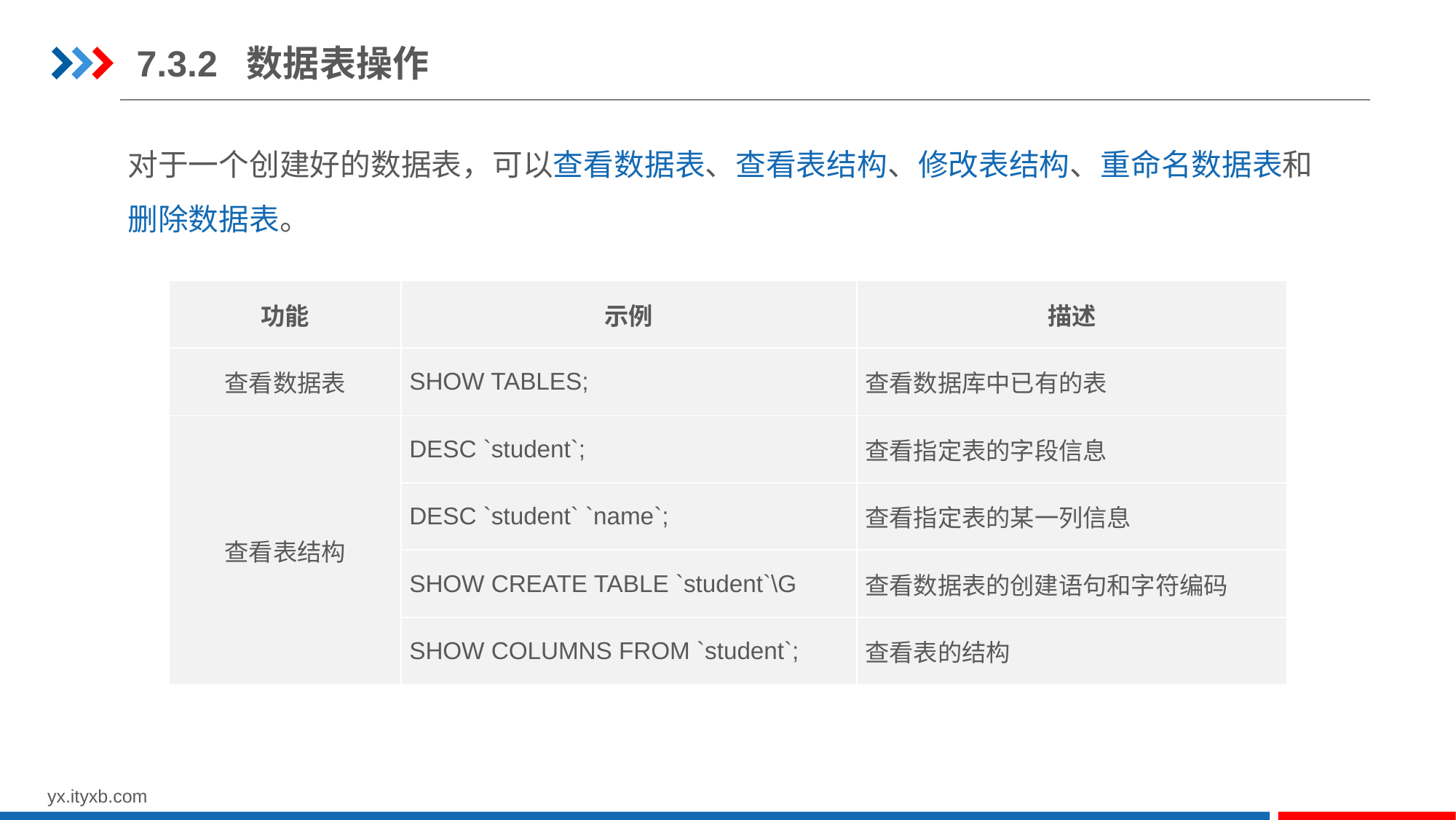

7.3.2  数据表操作
对于一个创建好的数据表，可以查看数据表、查看表结构、修改表结构、重命名数据表和删除数据表。
| 功能 | 示例 | 描述 |
| --- | --- | --- |
| 查看数据表 | SHOW TABLES; | 查看数据库中已有的表 |
| 查看表结构 | DESC `student`; | 查看指定表的字段信息 |
|  | DESC `student` `name`; | 查看指定表的某一列信息 |
|  | SHOW CREATE TABLE `student`\G | 查看数据表的创建语句和字符编码 |
|  | SHOW COLUMNS FROM `student`; | 查看表的结构 |